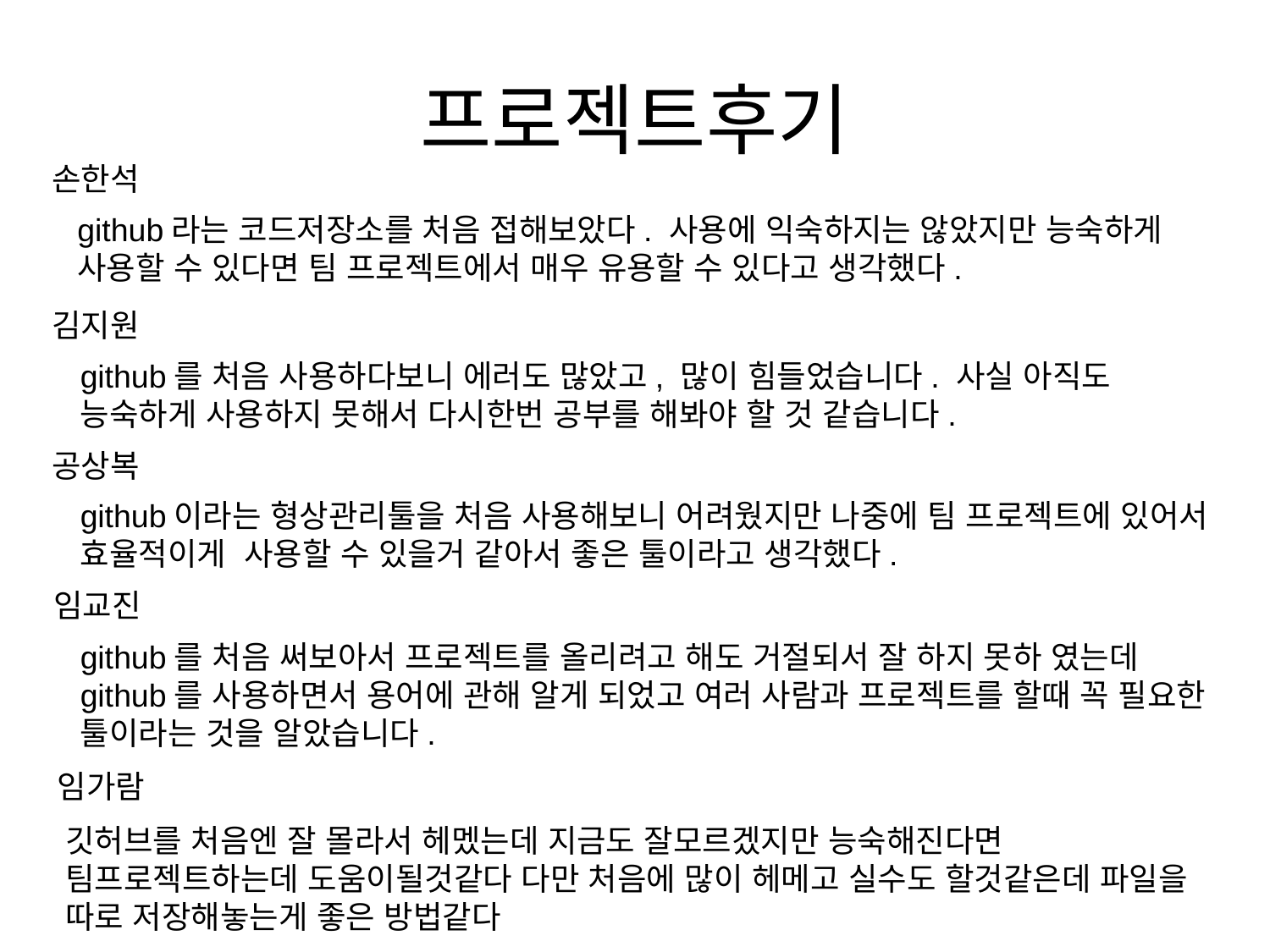

# 프로젝트후기
손한석
github라는 코드저장소를 처음 접해보았다. 사용에 익숙하지는 않았지만 능숙하게 사용할 수 있다면 팀 프로젝트에서 매우 유용할 수 있다고 생각했다.
김지원
github를 처음 사용하다보니 에러도 많았고, 많이 힘들었습니다. 사실 아직도 능숙하게 사용하지 못해서 다시한번 공부를 해봐야 할 것 같습니다.
공상복
github이라는 형상관리툴을 처음 사용해보니 어려웠지만 나중에 팀 프로젝트에 있어서 효율적이게  사용할 수 있을거 같아서 좋은 툴이라고 생각했다.
임교진
github를 처음 써보아서 프로젝트를 올리려고 해도 거절되서 잘 하지 못하 였는데 github를 사용하면서 용어에 관해 알게 되었고 여러 사람과 프로젝트를 할때 꼭 필요한 툴이라는 것을 알았습니다.
임가람
깃허브를 처음엔 잘 몰라서 헤멨는데 지금도 잘모르겠지만 능숙해진다면 팀프로젝트하는데 도움이될것같다 다만 처음에 많이 헤메고 실수도 할것같은데 파일을 따로 저장해놓는게 좋은 방법같다
임가람
깃허브를 처음엔 잘 몰라서 헤멨는데 지금도 잘모르겠지만 능숙해진다면 팀프로젝트하는데 도움이될것같다 다만 처음에 많이 헤메고 실수도 할것같은데 파일을 따로 저장해놓는게 좋은 방법같다